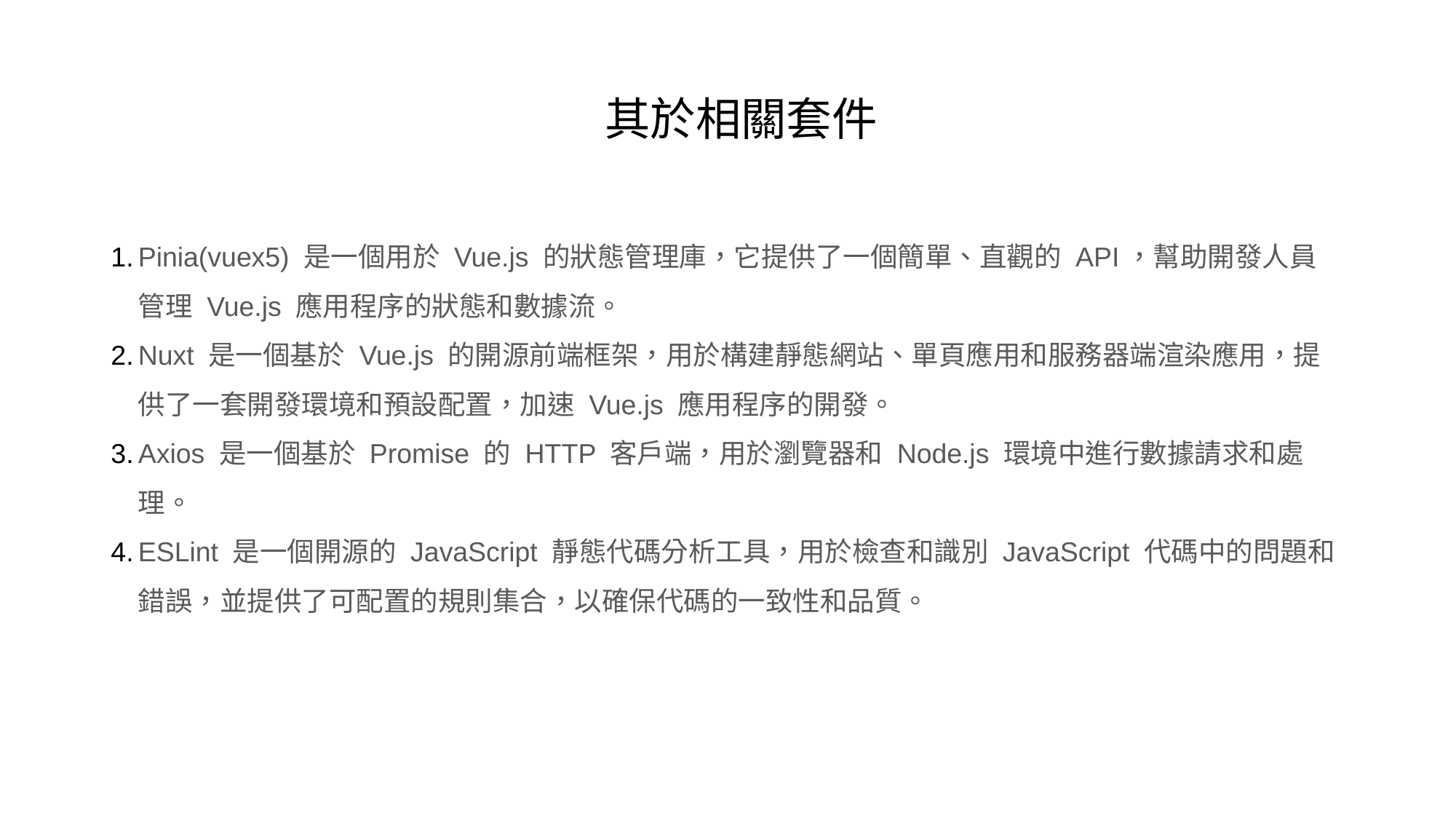

# 其於相關套件
Pinia(vuex5) 是一個用於 Vue.js 的狀態管理庫，它提供了一個簡單、直觀的 API，幫助開發人員管理 Vue.js 應用程序的狀態和數據流。
Nuxt 是一個基於 Vue.js 的開源前端框架，用於構建靜態網站、單頁應用和服務器端渲染應用，提供了一套開發環境和預設配置，加速 Vue.js 應用程序的開發。
Axios 是一個基於 Promise 的 HTTP 客戶端，用於瀏覽器和 Node.js 環境中進行數據請求和處理。
ESLint 是一個開源的 JavaScript 靜態代碼分析工具，用於檢查和識別 JavaScript 代碼中的問題和錯誤，並提供了可配置的規則集合，以確保代碼的一致性和品質。